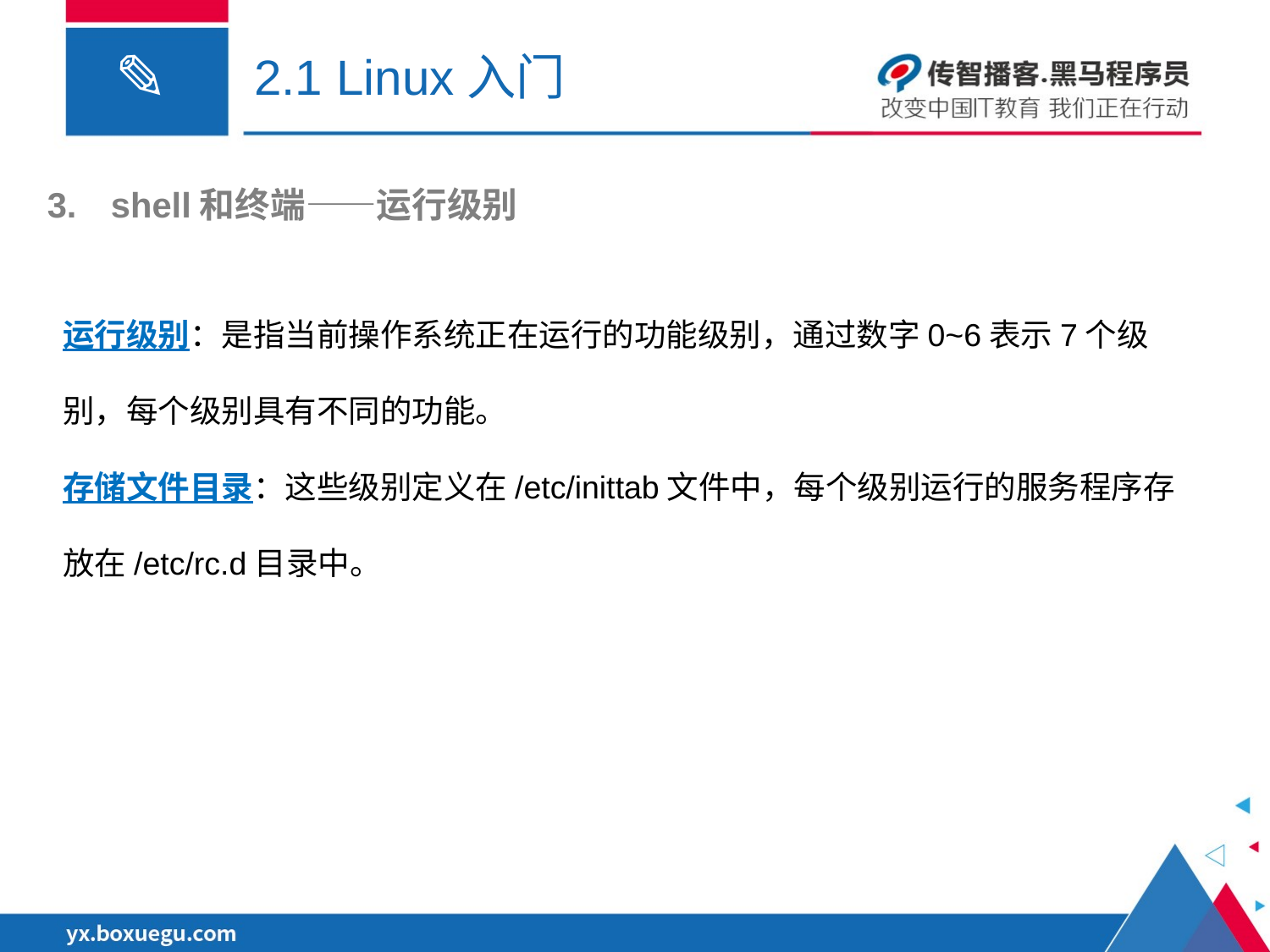

# 2.1 Linux入门
shell和终端——运行级别
运行级别：是指当前操作系统正在运行的功能级别，通过数字0~6表示7个级别，每个级别具有不同的功能。
存储文件目录：这些级别定义在/etc/inittab文件中，每个级别运行的服务程序存放在/etc/rc.d目录中。